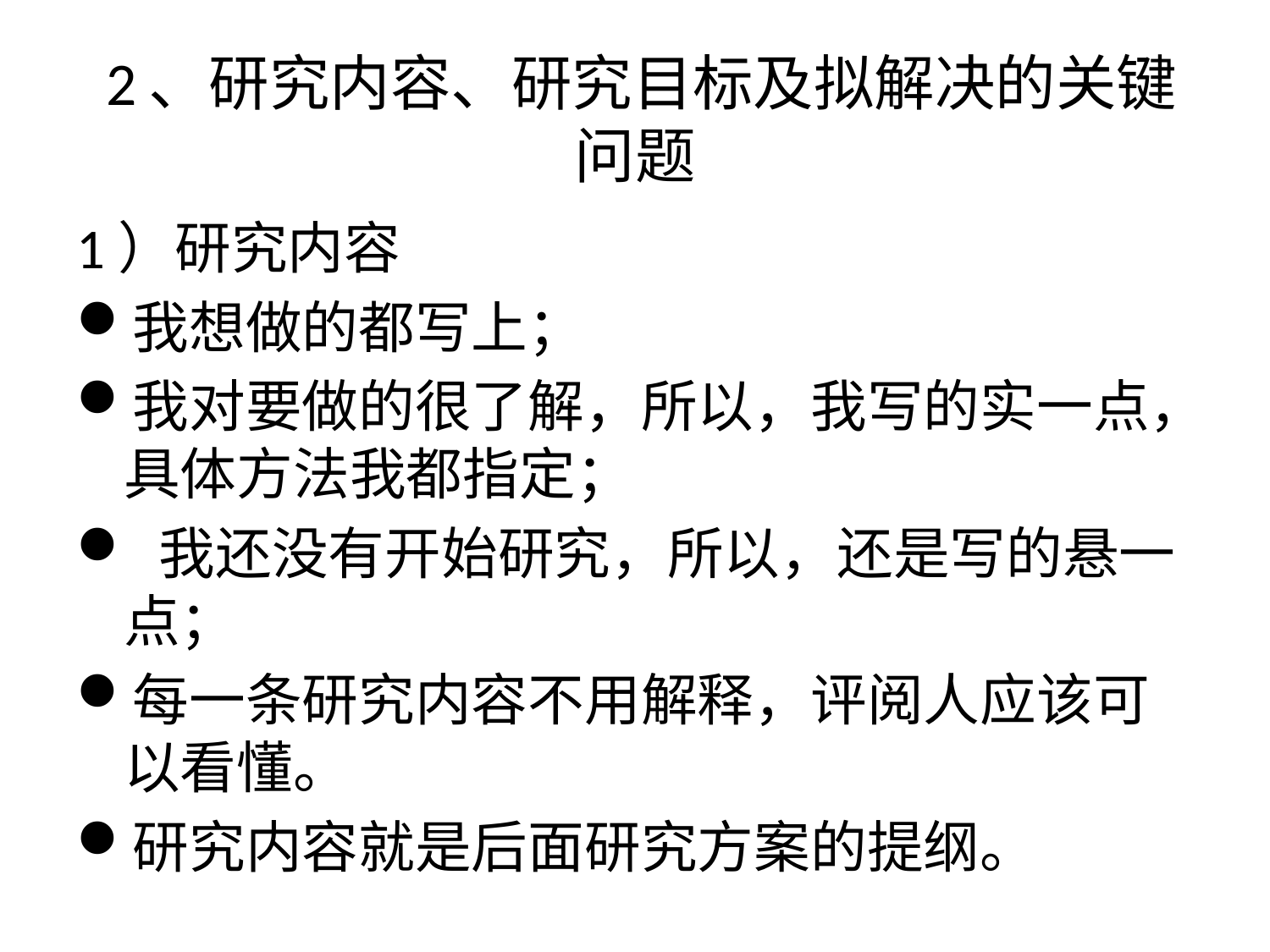

# 2、研究内容、研究目标及拟解决的关键问题
1）研究内容
我想做的都写上；
我对要做的很了解，所以，我写的实一点，具体方法我都指定；
 我还没有开始研究，所以，还是写的悬一点；
每一条研究内容不用解释，评阅人应该可以看懂。
研究内容就是后面研究方案的提纲。